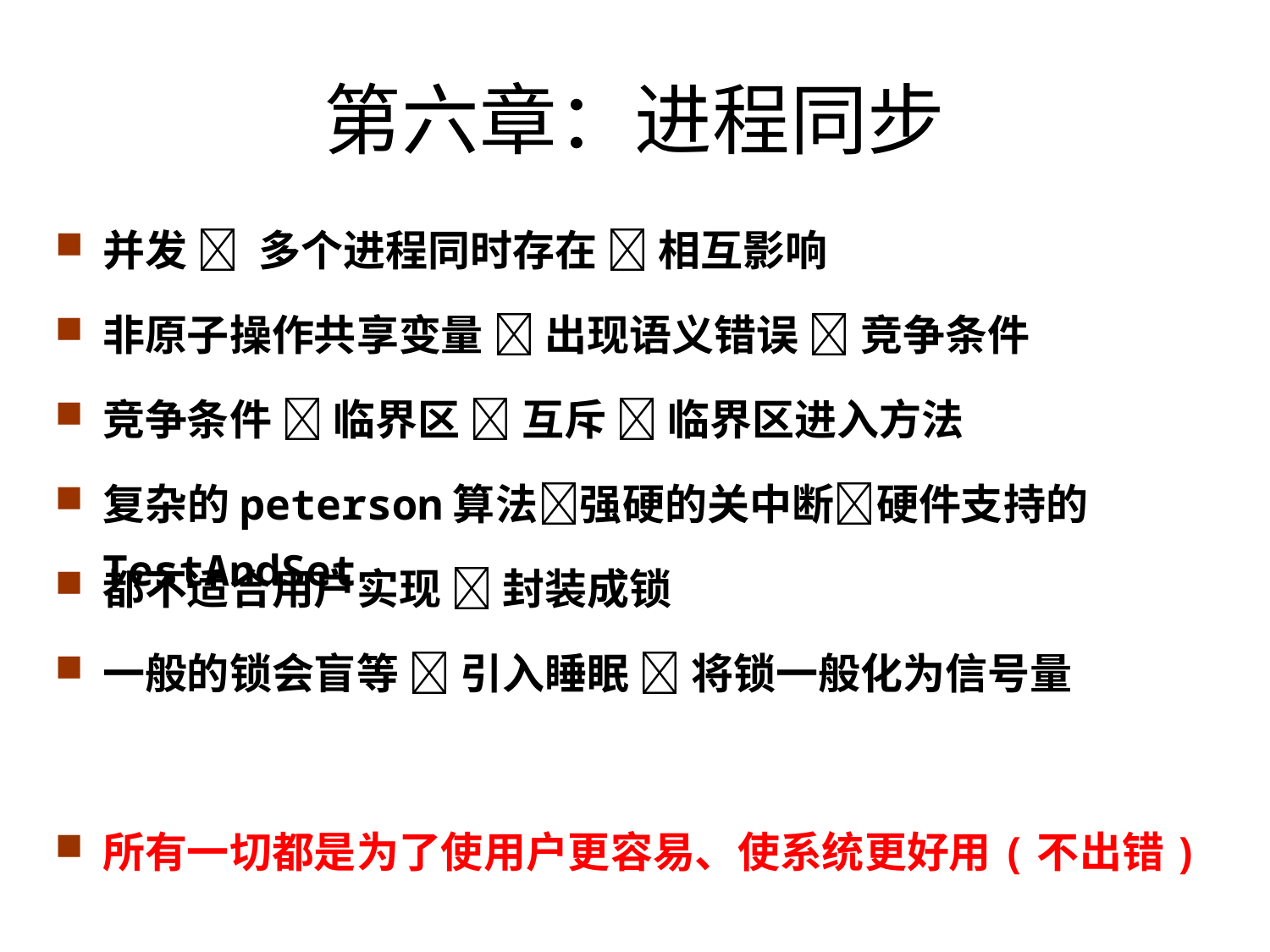

# 第六章：进程同步
并发 ⇒  多个进程同时存在 ⇒ 相互影响
非原子操作共享变量 ⇒ 出现语义错误 ⇒ 竞争条件
竞争条件 ⇒ 临界区 ⇒ 互斥 ⇒ 临界区进入方法
复杂的peterson算法⇒强硬的关中断⇒硬件支持的TestAndSet
都不适合用户实现 ⇒ 封装成锁
一般的锁会盲等 ⇒ 引入睡眠 ⇒ 将锁一般化为信号量
所有一切都是为了使用户更容易、使系统更好用(不出错)